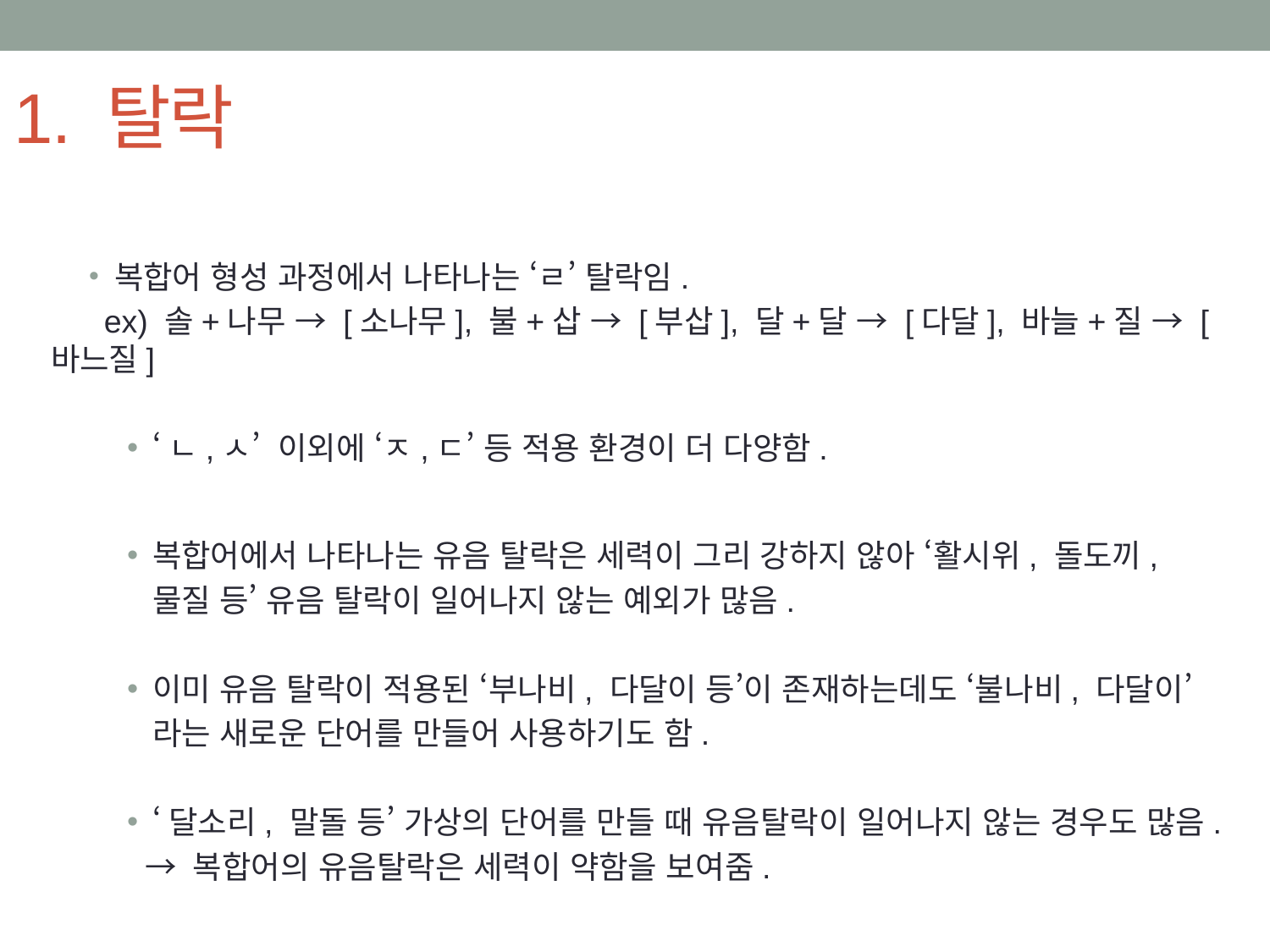

# 1. 탈락

복합어 형성 과정에서 나타나는 ‘ㄹ’ 탈락임.
      ex) 솔+나무 → [소나무], 불+삽 → [부삽], 달+달 → [다달], 바늘+질 → [바느질]

‘ㄴ,ㅅ’  이외에 ‘ㅈ,ㄷ’ 등 적용 환경이 더 다양함.

복합어에서 나타나는 유음 탈락은 세력이 그리 강하지 않아 ‘활시위, 돌도끼,
  물질 등’ 유음 탈락이 일어나지 않는 예외가 많음.

이미 유음 탈락이 적용된 ‘부나비, 다달이 등’이 존재하는데도 ‘불나비, 다달이’
  라는 새로운 단어를 만들어 사용하기도 함.

‘달소리, 말돌 등’ 가상의 단어를 만들 때 유음탈락이 일어나지 않는 경우도 많음.
  → 복합어의 유음탈락은 세력이 약함을 보여줌.